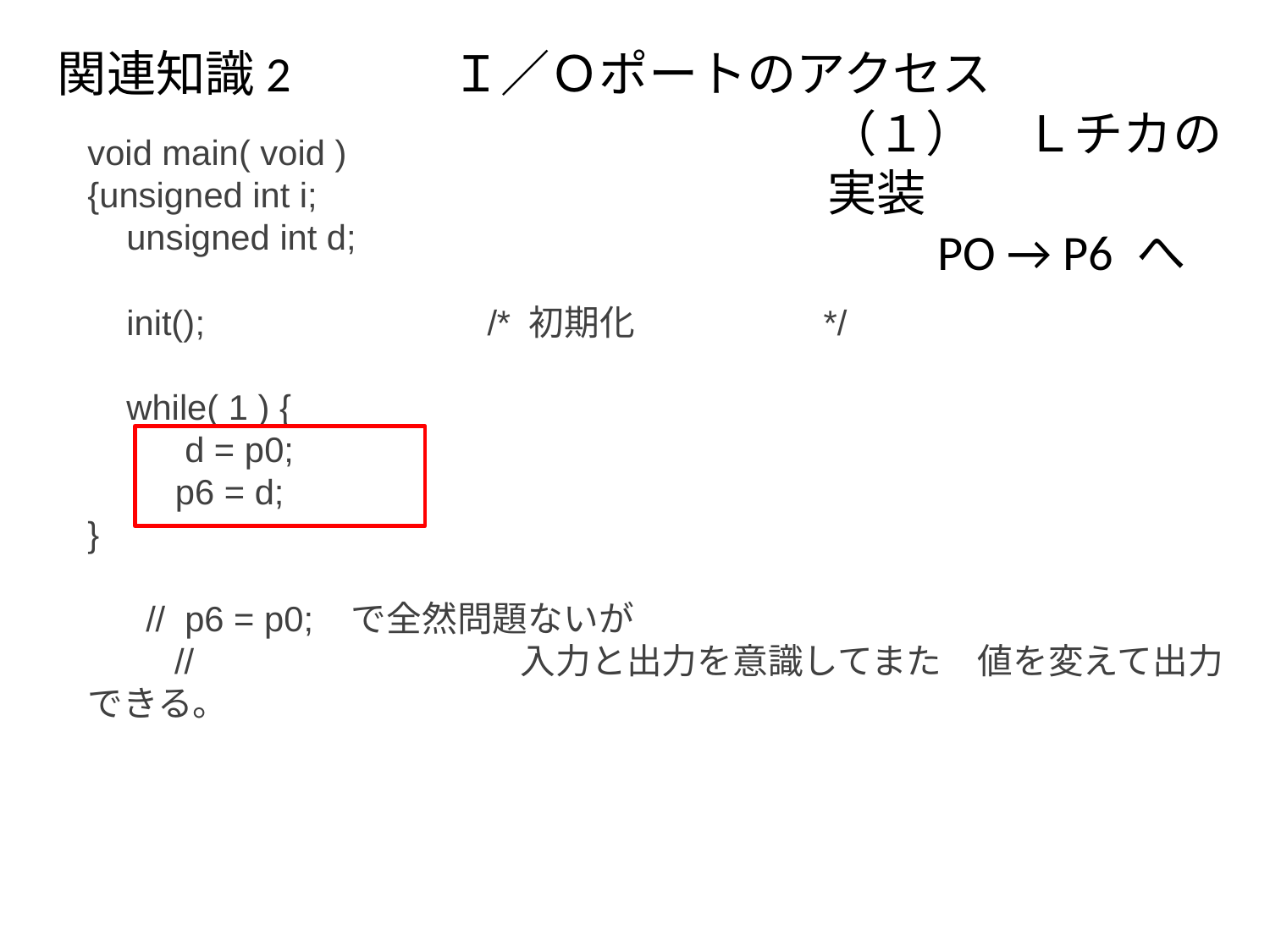

関連知識2　　　Ｉ／Ｏポートのアクセス
（１）　Ｌチカの実装
　　PO → P6 へ
void main( void )
{unsigned int i;
    unsigned int d;

    init();                             /* 初期化                       */

    while( 1 ) {
          d = p0;
         p6 = d;
}

      //  p6 = p0;   で全然問題ないが
　　 //　　　　　　　　　入力と出力を意識してまた　値を変えて出力できる。